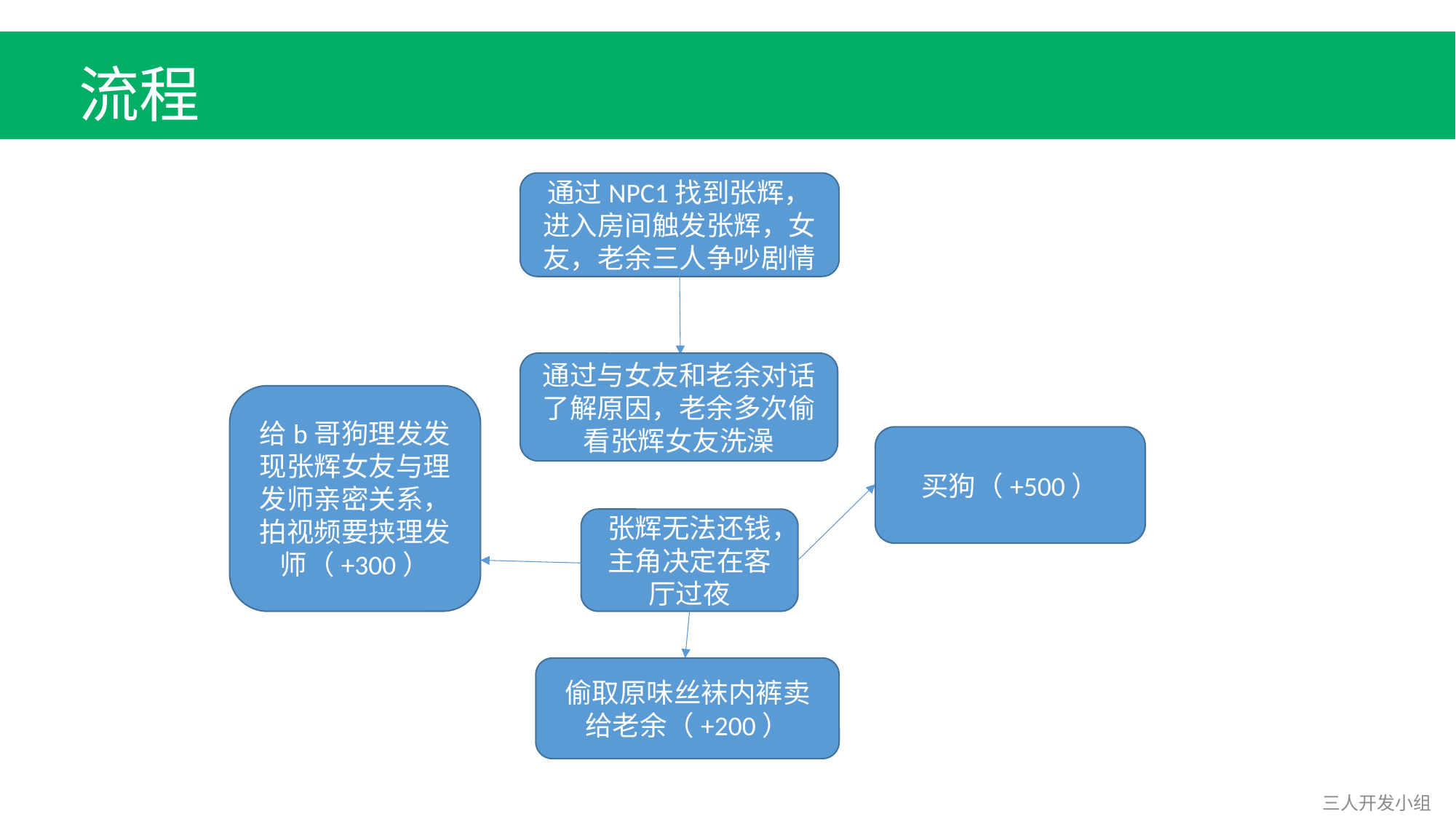

流程
通过NPC1找到张辉，进入房间触发张辉，女友，老余三人争吵剧情
通过与女友和老余对话了解原因，老余多次偷看张辉女友洗澡
给b哥狗理发发现张辉女友与理发师亲密关系，拍视频要挟理发师（+300）
买狗（+500）
张辉无法还钱，主角决定在客厅过夜
偷取原味丝袜内裤卖给老余（+200）
三人开发小组